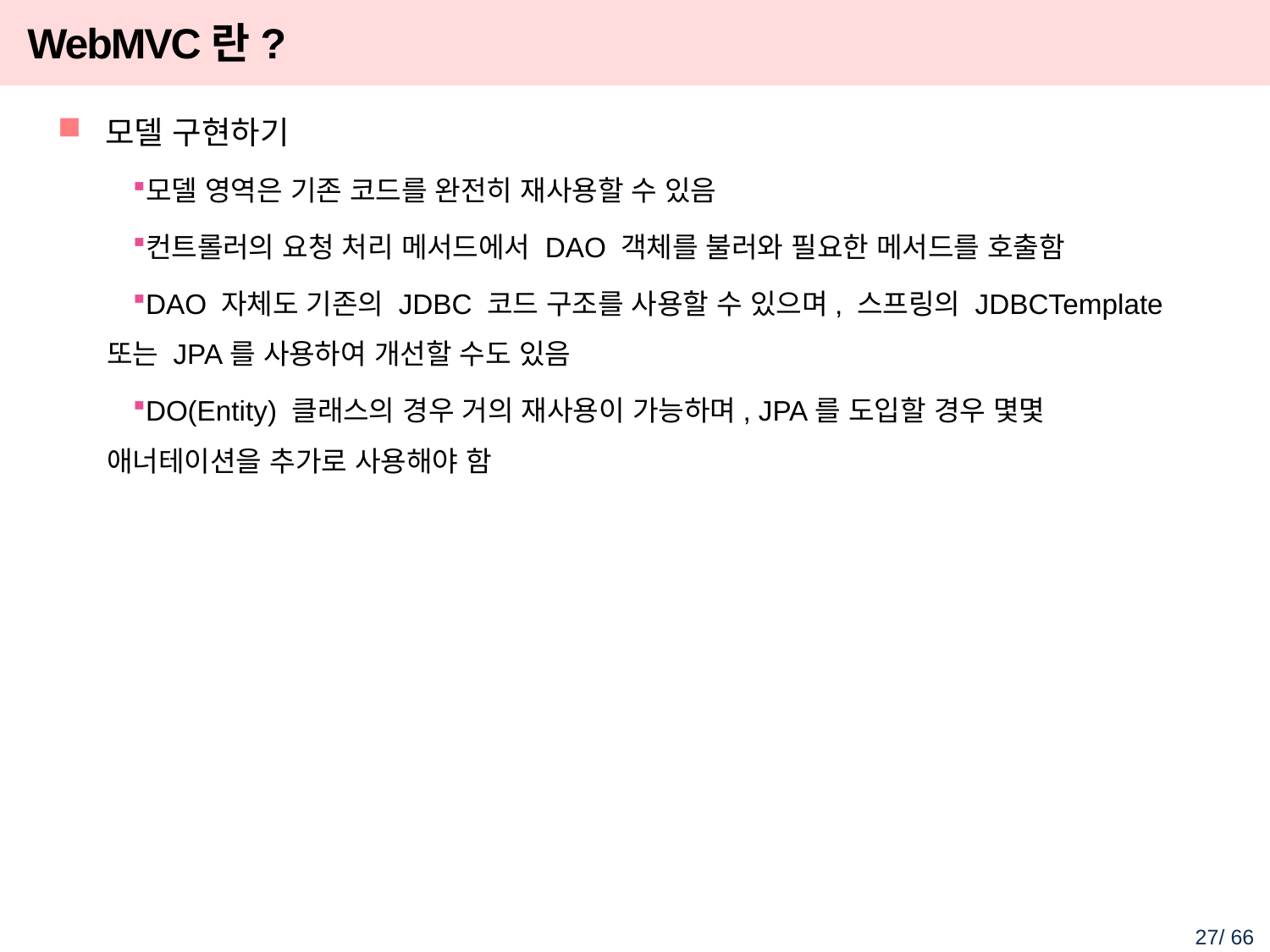

# WebMVC란?
모델 구현하기
모델 영역은 기존 코드를 완전히 재사용할 수 있음
컨트롤러의 요청 처리 메서드에서 DAO 객체를 불러와 필요한 메서드를 호출함
DAO 자체도 기존의 JDBC 코드 구조를 사용할 수 있으며, 스프링의 JDBCTemplate 또는 JPA를 사용하여 개선할 수도 있음
DO(Entity) 클래스의 경우 거의 재사용이 가능하며, JPA를 도입할 경우 몇몇 애너테이션을 추가로 사용해야 함